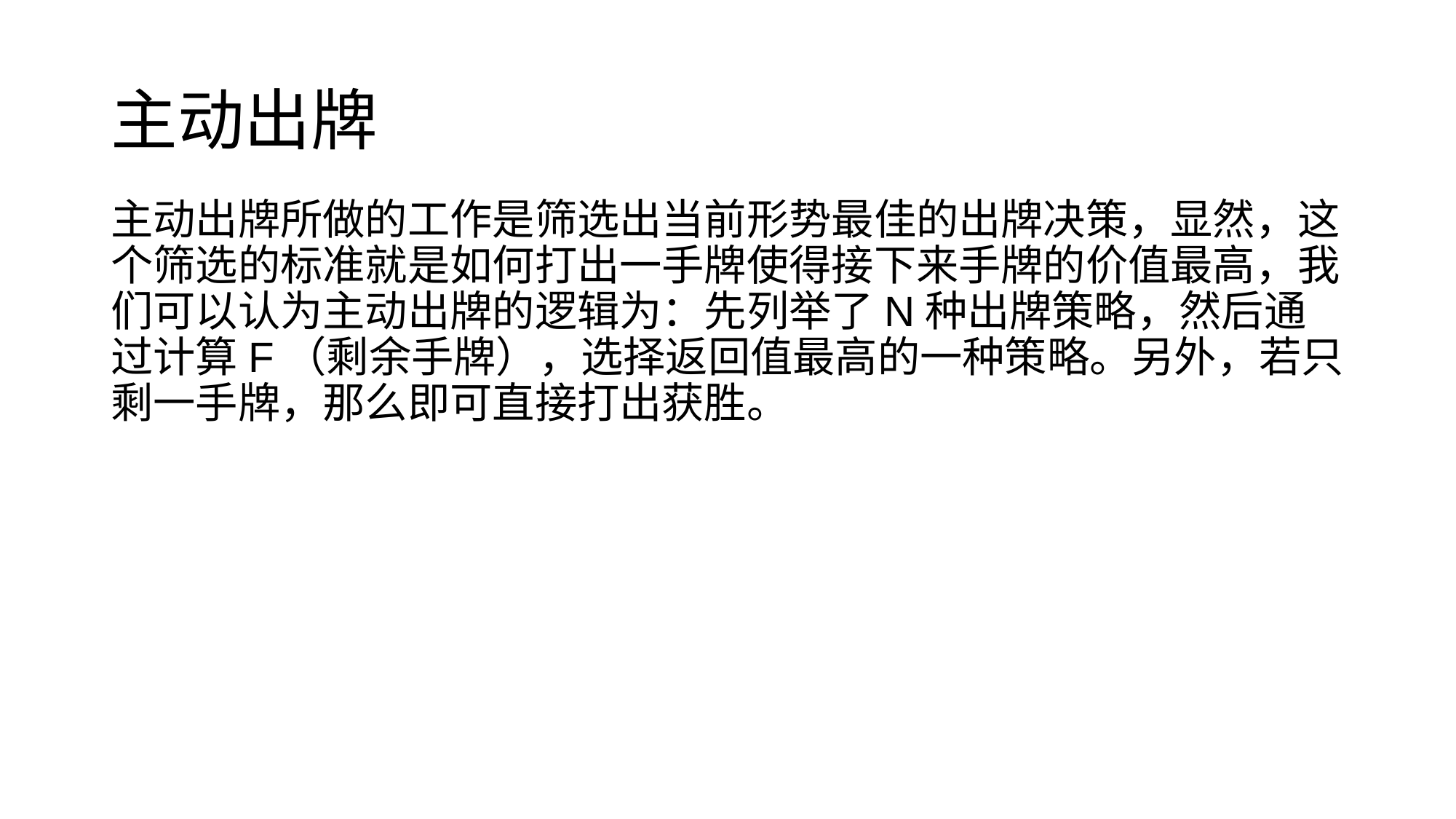

# 主动出牌
主动出牌所做的工作是筛选出当前形势最佳的出牌决策，显然，这个筛选的标准就是如何打出一手牌使得接下来手牌的价值最高，我们可以认为主动出牌的逻辑为：先列举了N种出牌策略，然后通过计算F（剩余手牌），选择返回值最高的一种策略。另外，若只剩一手牌，那么即可直接打出获胜。